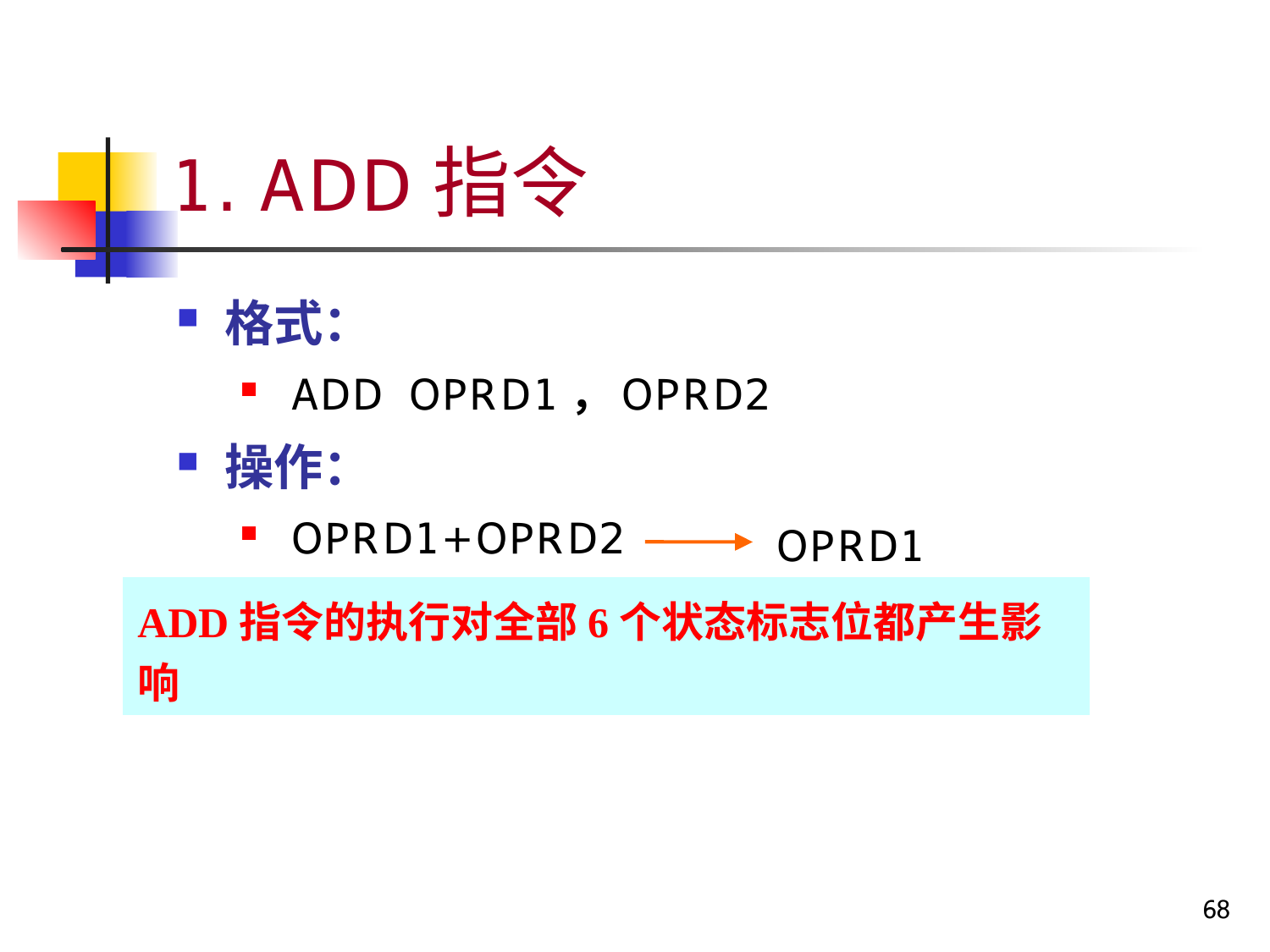

# 1. ADD指令
格式：
 ADD  OPRD1，OPRD2
操作：
 OPRD1+OPRD2
OPRD1

ADD指令的执行对全部6个状态标志位都产生影响
68